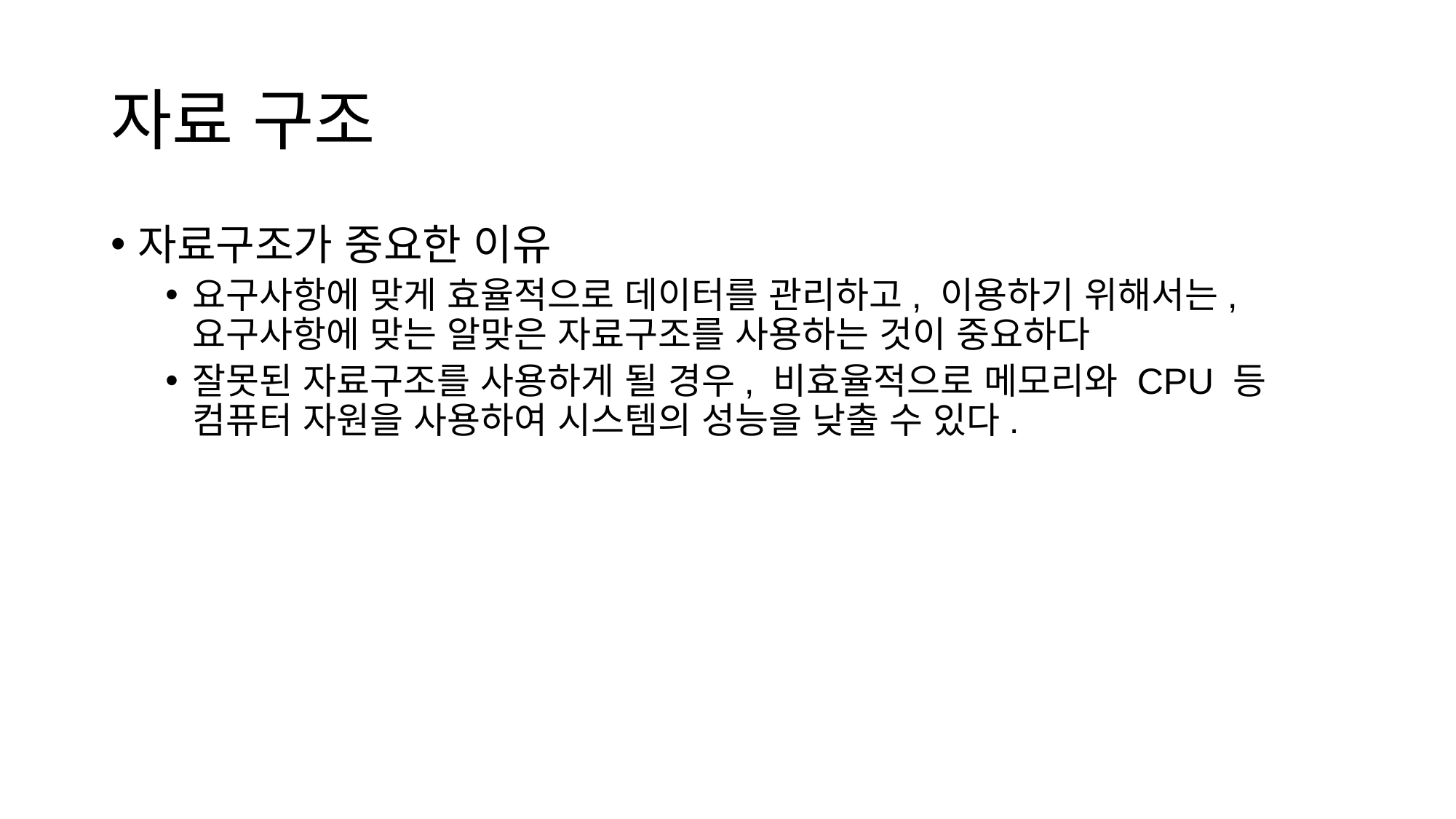

# 자료 구조
자료구조가 중요한 이유
요구사항에 맞게 효율적으로 데이터를 관리하고, 이용하기 위해서는, 요구사항에 맞는 알맞은 자료구조를 사용하는 것이 중요하다
잘못된 자료구조를 사용하게 될 경우, 비효율적으로 메모리와 CPU 등 컴퓨터 자원을 사용하여 시스템의 성능을 낮출 수 있다.